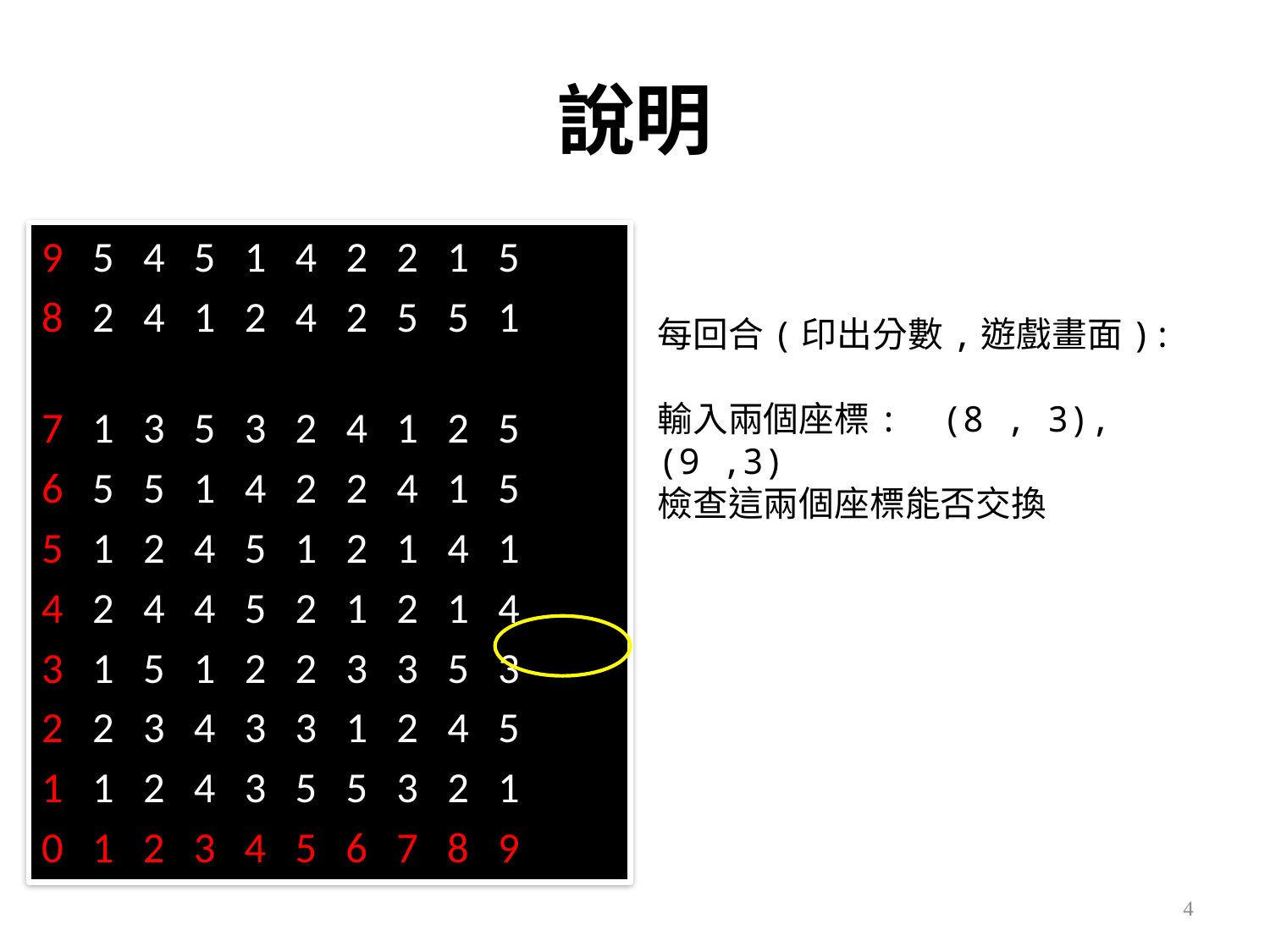

# 說明
9   5   4   5   1   4   2   2   1   5
8   2   4   1   2   4   2   5   5   1
7   1   3   5   3   2   4   1   2   5
6   5   5   1   4   2   2   4   1   5
5   1   2   4   5   1   2   1   4   1
4   2   4   4   5   2   1   2   1   4
3   1   5   1   2   2   3   3   5   3
2   2   3   4   3   3   1   2   4   5
1   1   2   4   3   5   5   3   2   1
0   1   2   3   4   5   6   7   8   9
每回合(印出分數,遊戲畫面):

輸入兩個座標:  (8 , 3), (9 ,3)
檢查這兩個座標能否交換

4